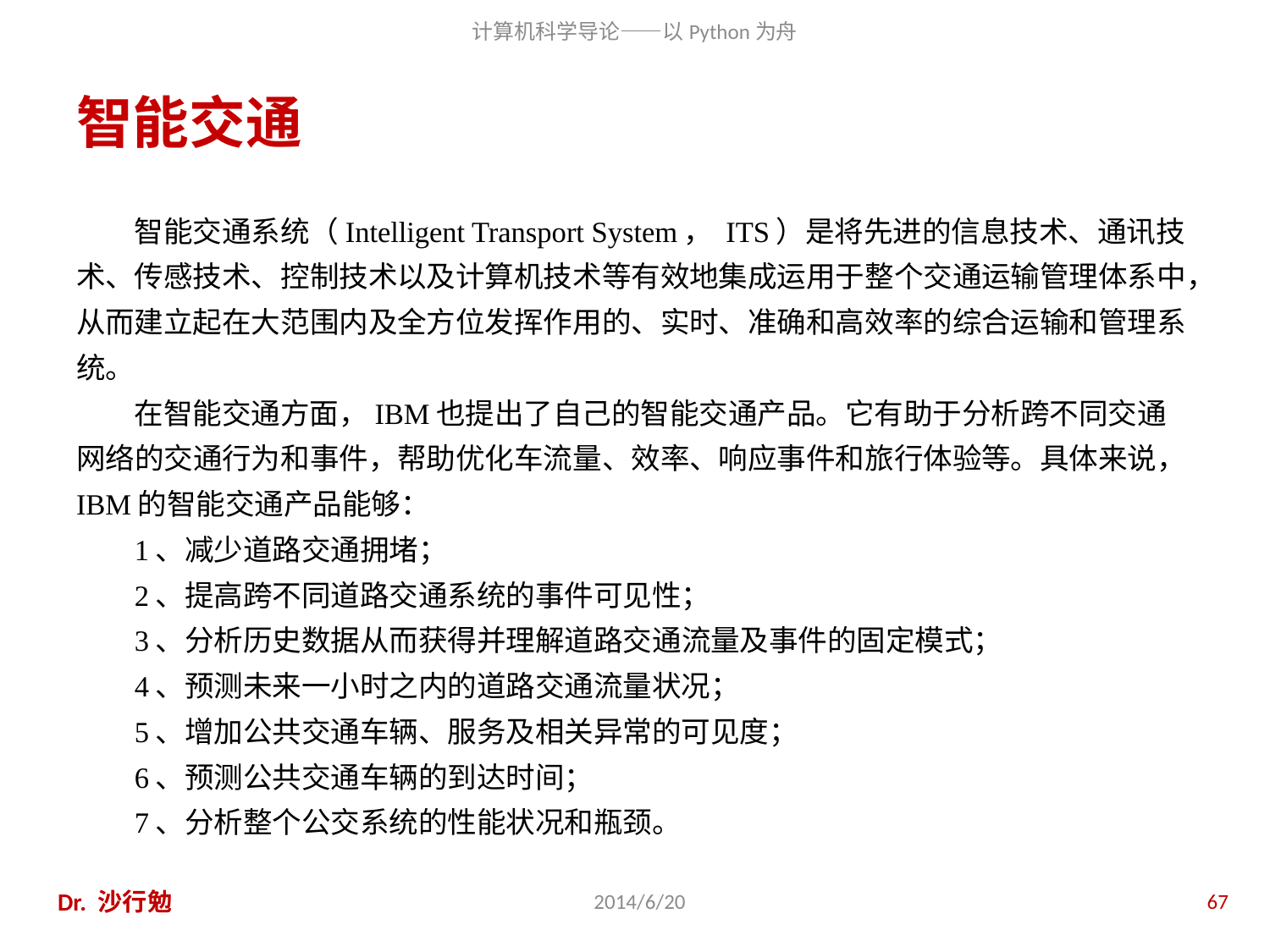

# 智能交通
智能交通系统（Intelligent Transport System， ITS）是将先进的信息技术、通讯技术、传感技术、控制技术以及计算机技术等有效地集成运用于整个交通运输管理体系中，从而建立起在大范围内及全方位发挥作用的、实时、准确和高效率的综合运输和管理系统。
在智能交通方面，IBM也提出了自己的智能交通产品。它有助于分析跨不同交通网络的交通行为和事件，帮助优化车流量、效率、响应事件和旅行体验等。具体来说，IBM的智能交通产品能够：
1、减少道路交通拥堵；
2、提高跨不同道路交通系统的事件可见性；
3、分析历史数据从而获得并理解道路交通流量及事件的固定模式；
4、预测未来一小时之内的道路交通流量状况；
5、增加公共交通车辆、服务及相关异常的可见度；
6、预测公共交通车辆的到达时间；
7、分析整个公交系统的性能状况和瓶颈。

Dr. 沙行勉
2014/6/20
67